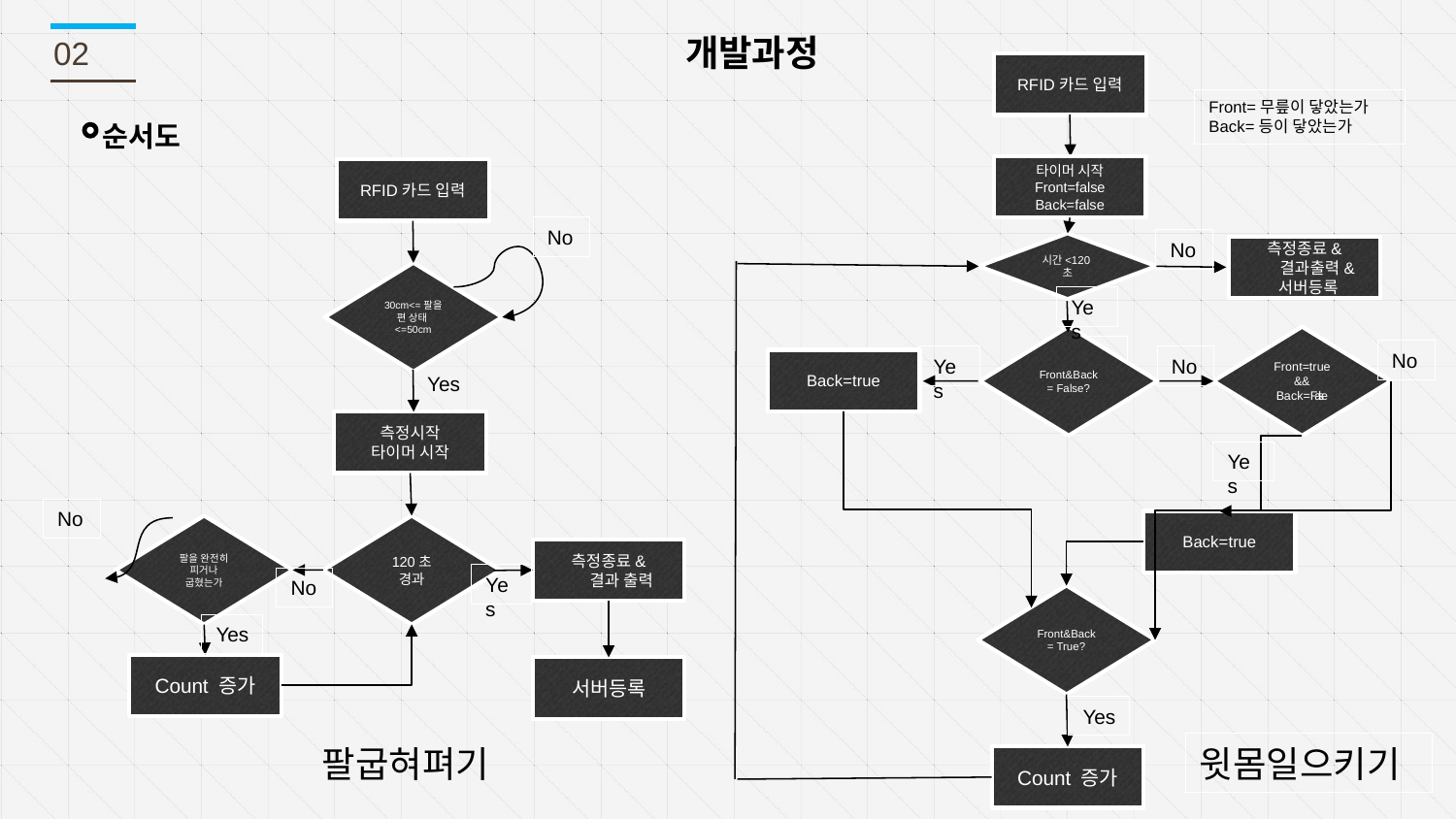

개발과정
02
RFID카드 입력
Front=무릎이 닿았는가
Back=등이 닿았는가
순서도

타이머 시작
Front=false
Back=false
RFID카드 입력
No
No
시간<120초
측정종료&
      결과출력&
 서버등록
30cm<=팔을 편 상태<=50cm

Yes
Front&Back
= False?
Front=true
&&
Back=False
Yes
No
Yes
No
Back=true
Yes
측정시작
타이머 시작
Yes
No
Back=true
팔을 완전히 피거나 굽혔는가
120초 경과
측정종료&
      결과 출력

Yes
No
Front&Back
= True?
Yes

Count 증가
서버등록
Yes
팔굽혀펴기
윗몸일으키기
Count 증가